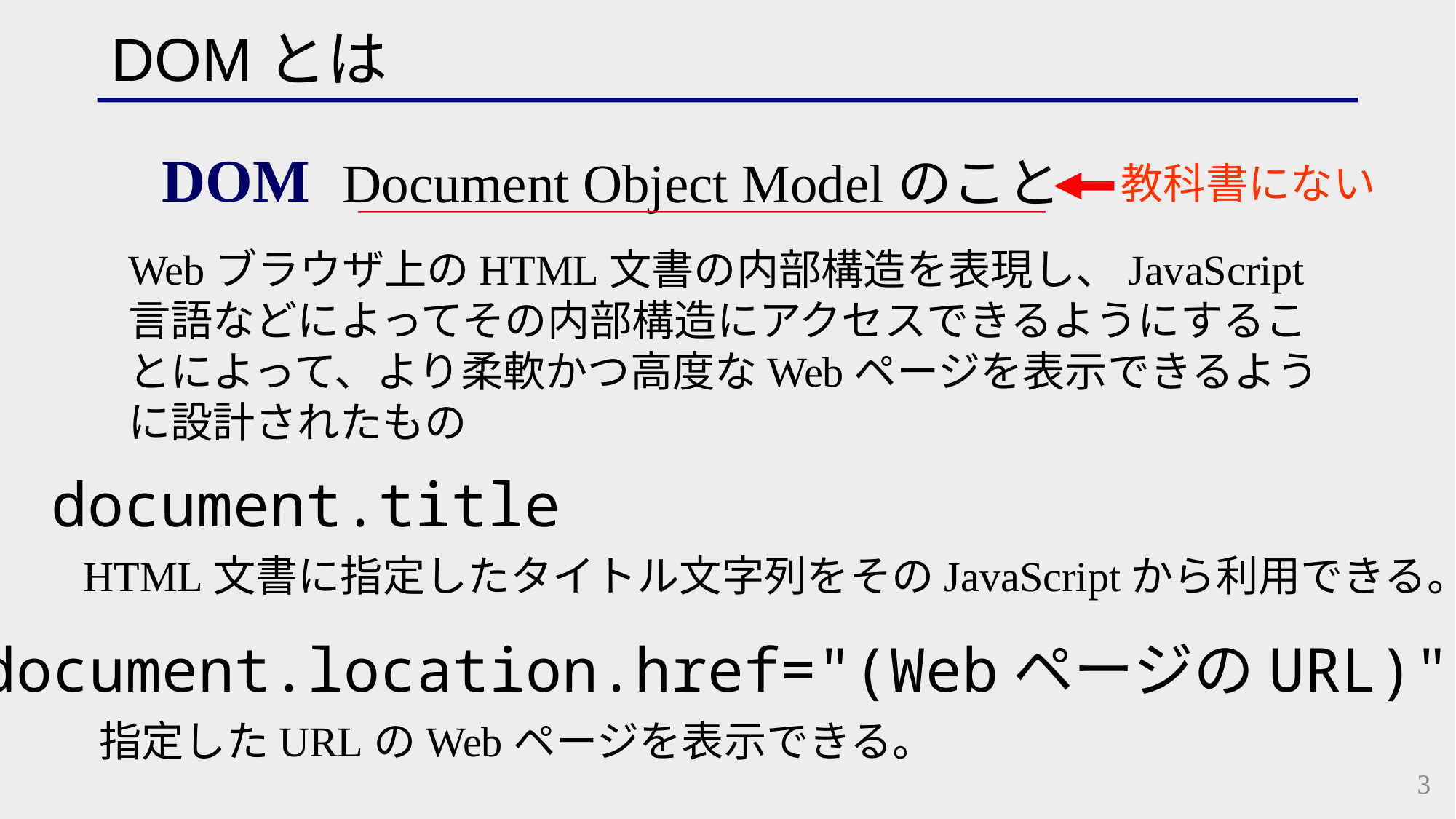

DOMとは
DOM
Document Object Modelのこと
教科書にない

Webブラウザ上のHTML文書の内部構造を表現し、JavaScript言語などによってその内部構造にアクセスできるようにすることによって、より柔軟かつ高度なWebページを表示できるように設計されたもの
document.title
HTML文書に指定したタイトル文字列をそのJavaScriptから利用できる。
document.location.href="(WebページのURL)"
指定したURLのWebページを表示できる。
3